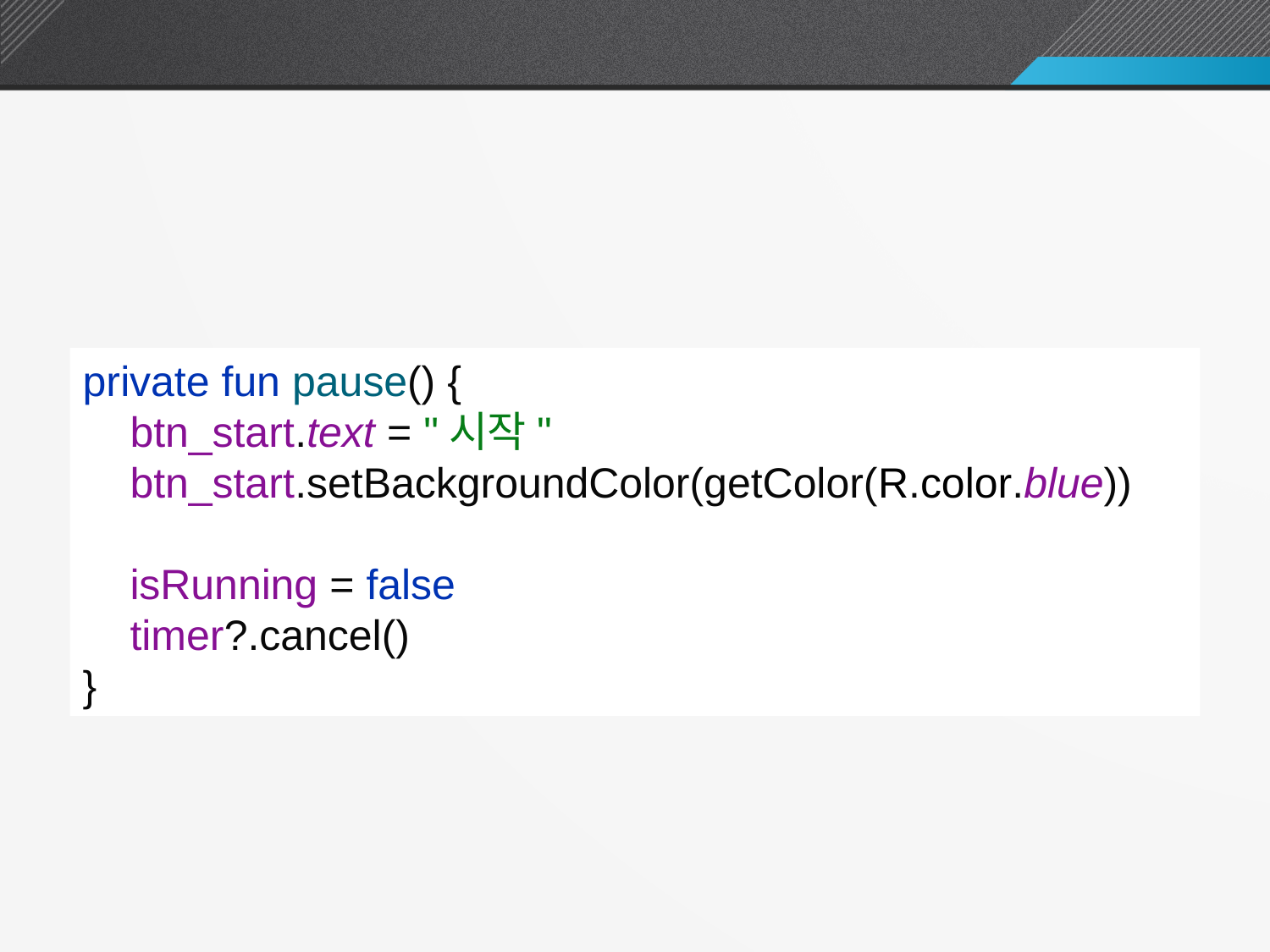

5. 스탑워치 일시정지 기능 구현
private fun pause() {
    btn_start.text = "시작"
    btn_start.setBackgroundColor(getColor(R.color.blue))
    isRunning = false
    timer?.cancel()
}